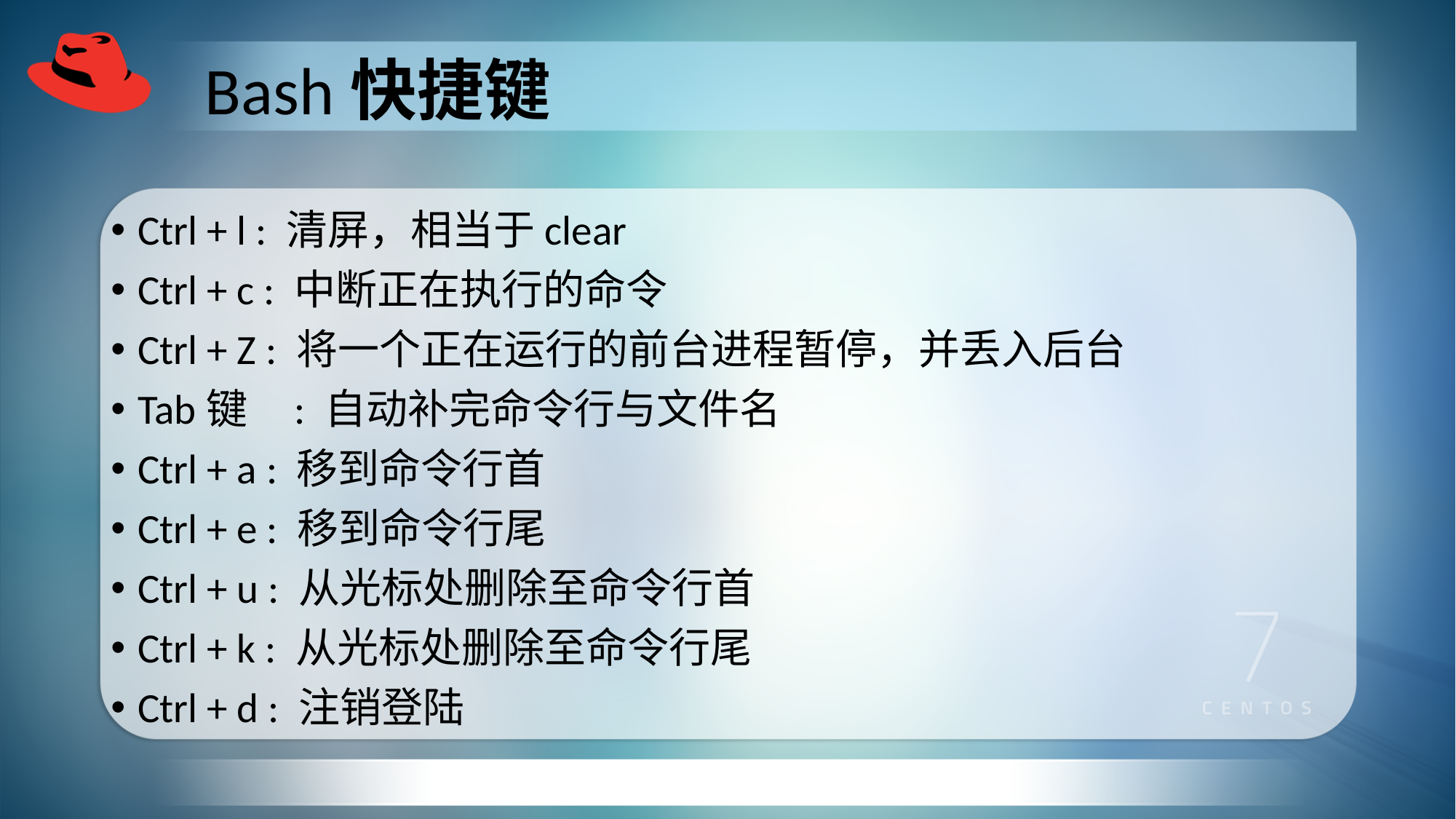

# Bash快捷键
Ctrl + l : 清屏，相当于clear
Ctrl + c : 中断正在执行的命令
Ctrl + Z : 将一个正在运行的前台进程暂停，并丢入后台
Tab键    : 自动补完命令行与文件名
Ctrl + a : 移到命令行首
Ctrl + e : 移到命令行尾
Ctrl + u : 从光标处删除至命令行首
Ctrl + k : 从光标处删除至命令行尾
Ctrl + d : 注销登陆